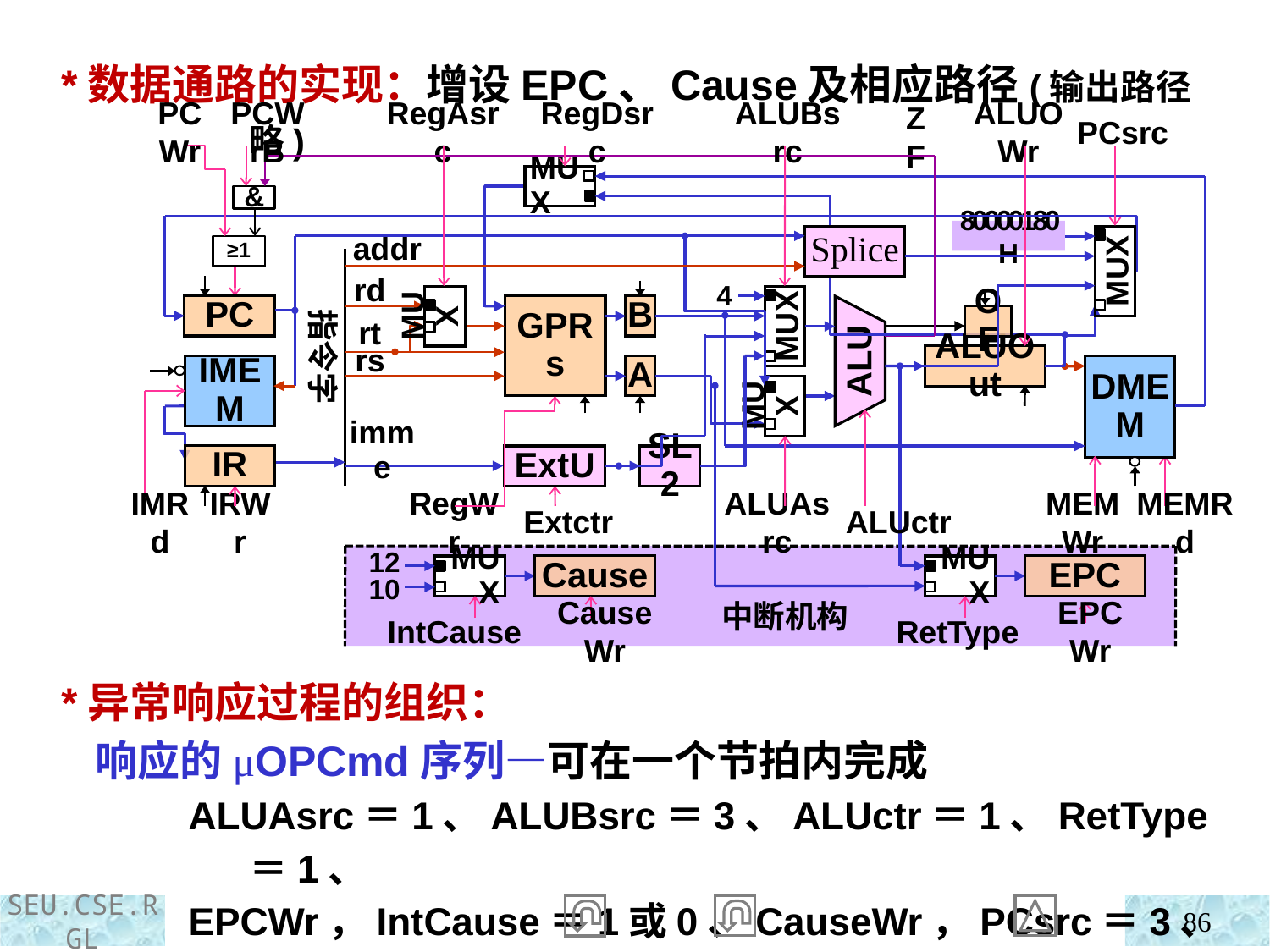

*数据通路的实现：增设EPC、Cause及相应路径(输出路径略)
PCWr
PCWrB
RegAsrc
RegDsrc
ALUBsrc
ZF
ALUOWr
PCsrc
MUX

&

Splice

≥1
addr
MUX
rd
rt
rs
4

PC
MUX
GPRs
B

MUX
OF
指令字

ALU
ALUOut

IMEM
A
DMEM

MUX

imme
IR
ExtU
SL2

IMRd
IRWr
RegWr
Extctr
ALUAsrc
ALUctr
MEMWr
MEMRd
80000180H

12
10
MUX
Cause
MUX
EPC

中断机构
IntCause
CauseWr
RetType
EPCWr
  *异常响应过程的组织：
     响应的μOPCmd序列—可在一个节拍内完成
              ALUAsrc＝1、ALUBsrc＝3、ALUctr＝1、RetType＝1、
              EPCWr，IntCause＝1或0、CauseWr，PCsrc＝3、PCWr

86